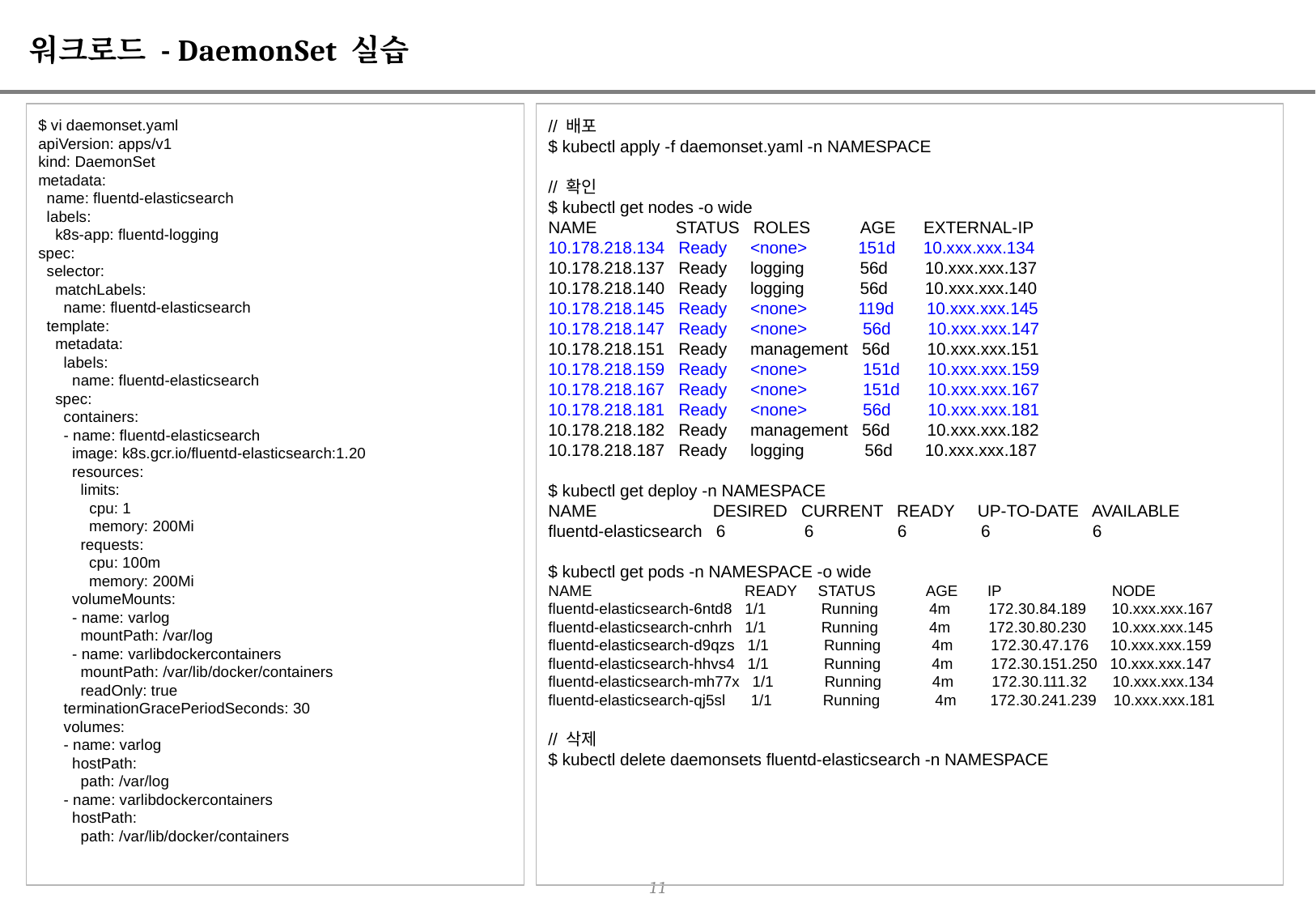

# 워크로드 - DaemonSet 실습
$ vi daemonset.yaml
apiVersion: apps/v1
kind: DaemonSet
metadata:
  name: fluentd-elasticsearch
  labels:
    k8s-app: fluentd-logging
spec:
  selector:
    matchLabels:
      name: fluentd-elasticsearch
  template:
    metadata:
      labels:
        name: fluentd-elasticsearch
    spec:
      containers:
      - name: fluentd-elasticsearch
        image: k8s.gcr.io/fluentd-elasticsearch:1.20
        resources:
          limits:
            cpu: 1
            memory: 200Mi
          requests:
            cpu: 100m
            memory: 200Mi
        volumeMounts:
        - name: varlog
          mountPath: /var/log
        - name: varlibdockercontainers
          mountPath: /var/lib/docker/containers
          readOnly: true
      terminationGracePeriodSeconds: 30
      volumes:
      - name: varlog
        hostPath:
          path: /var/log
      - name: varlibdockercontainers
        hostPath:
          path: /var/lib/docker/containers
// 배포
$ kubectl apply -f daemonset.yaml -n NAMESPACE

// 확인
$ kubectl get nodes -o wide
NAME                 STATUS   ROLES           AGE      EXTERNAL-IP
10.178.218.134   Ready     <none>           151d      10.xxx.xxx.134
10.178.218.137   Ready     logging            56d        10.xxx.xxx.137
10.178.218.140   Ready     logging            56d        10.xxx.xxx.140
10.178.218.145   Ready     <none>           119d       10.xxx.xxx.145
10.178.218.147   Ready     <none>            56d        10.xxx.xxx.147
10.178.218.151   Ready     management   56d        10.xxx.xxx.151
10.178.218.159   Ready     <none>            151d      10.xxx.xxx.159
10.178.218.167   Ready     <none>            151d      10.xxx.xxx.167
10.178.218.181   Ready     <none>            56d        10.xxx.xxx.181
10.178.218.182   Ready     management   56d        10.xxx.xxx.182
10.178.218.187   Ready     logging             56d       10.xxx.xxx.187
$ kubectl get deploy -n NAMESPACE
NAME                         DESIRED   CURRENT   READY     UP-TO-DATE   AVAILABLE
fluentd-elasticsearch   6                 6                  6                6                      6
$ kubectl get pods -n NAMESPACE -o wide
NAME                                    READY     STATUS            AGE       IP                          NODE
fluentd-elasticsearch-6ntd8   1/1             Running            4m         172.30.84.189      10.xxx.xxx.167
fluentd-elasticsearch-cnhrh   1/1             Running            4m         172.30.80.230      10.xxx.xxx.145
fluentd-elasticsearch-d9qzs   1/1             Running            4m         172.30.47.176     10.xxx.xxx.159
fluentd-elasticsearch-hhvs4   1/1             Running            4m         172.30.151.250   10.xxx.xxx.147
fluentd-elasticsearch-mh77x   1/1            Running            4m         172.30.111.32      10.xxx.xxx.134
fluentd-elasticsearch-qj5sl      1/1            Running             4m        172.30.241.239    10.xxx.xxx.181
// 삭제
$ kubectl delete daemonsets fluentd-elasticsearch -n NAMESPACE